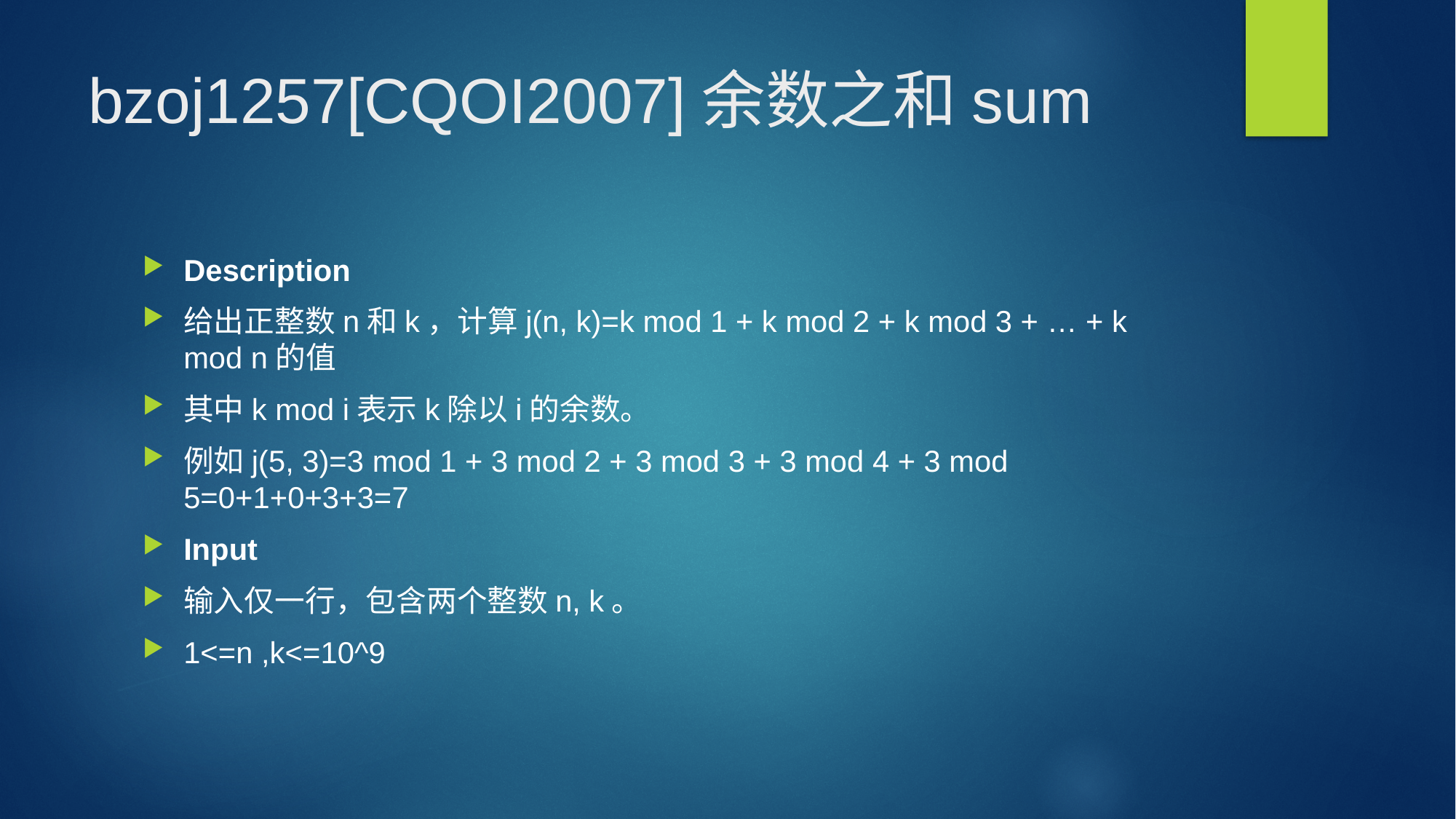

# bzoj1257[CQOI2007]余数之和sum
Description
给出正整数n和k，计算j(n, k)=k mod 1 + k mod 2 + k mod 3 + … + k mod n的值
其中k mod i表示k除以i的余数。
例如j(5, 3)=3 mod 1 + 3 mod 2 + 3 mod 3 + 3 mod 4 + 3 mod 5=0+1+0+3+3=7
Input
输入仅一行，包含两个整数n, k。
1<=n ,k<=10^9